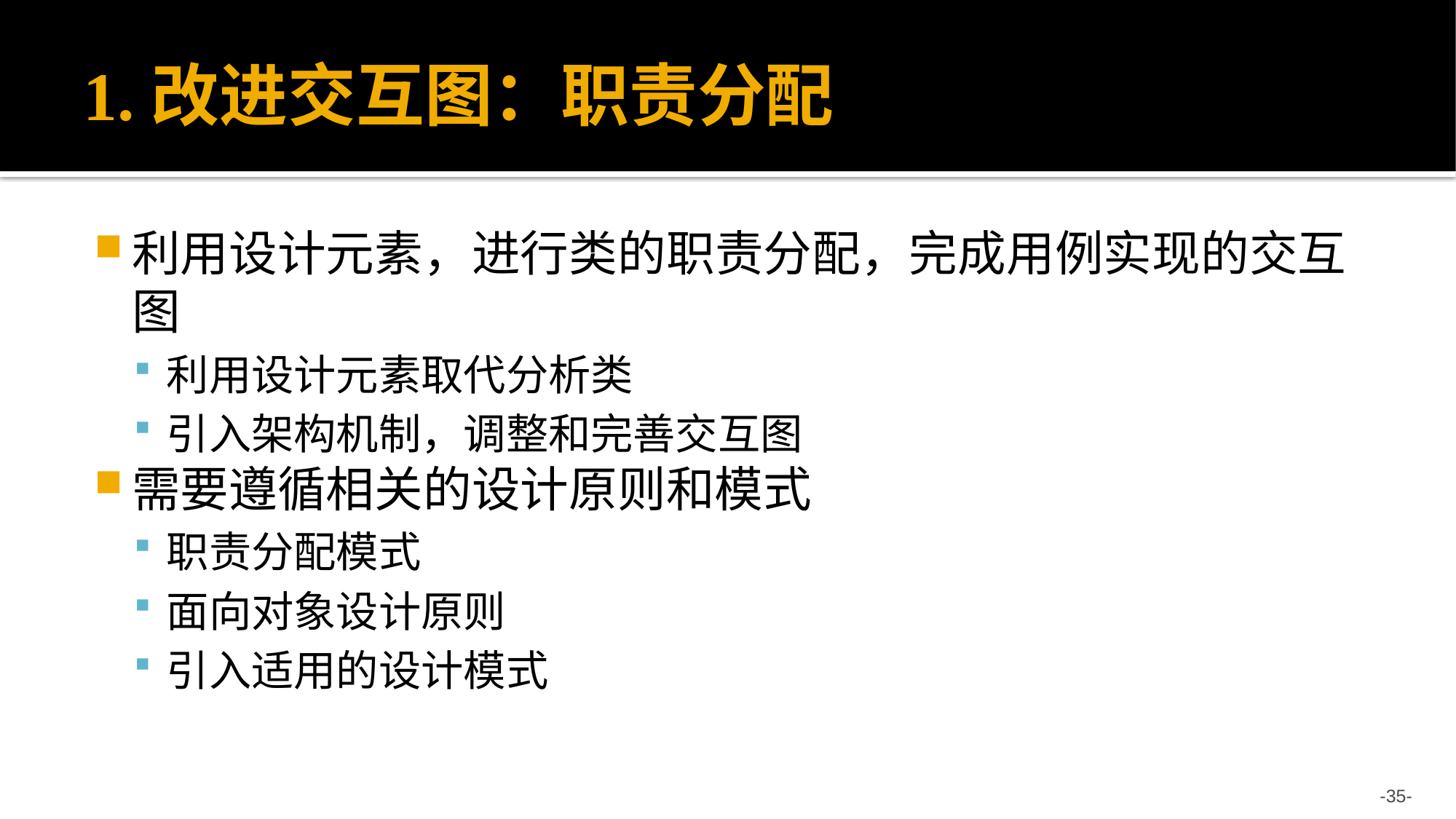

# 1.改进交互图：职责分配
利用设计元素，进行类的职责分配，完成用例实现的交互图
利用设计元素取代分析类
引入架构机制，调整和完善交互图
需要遵循相关的设计原则和模式
职责分配模式
面向对象设计原则
引入适用的设计模式
-35-